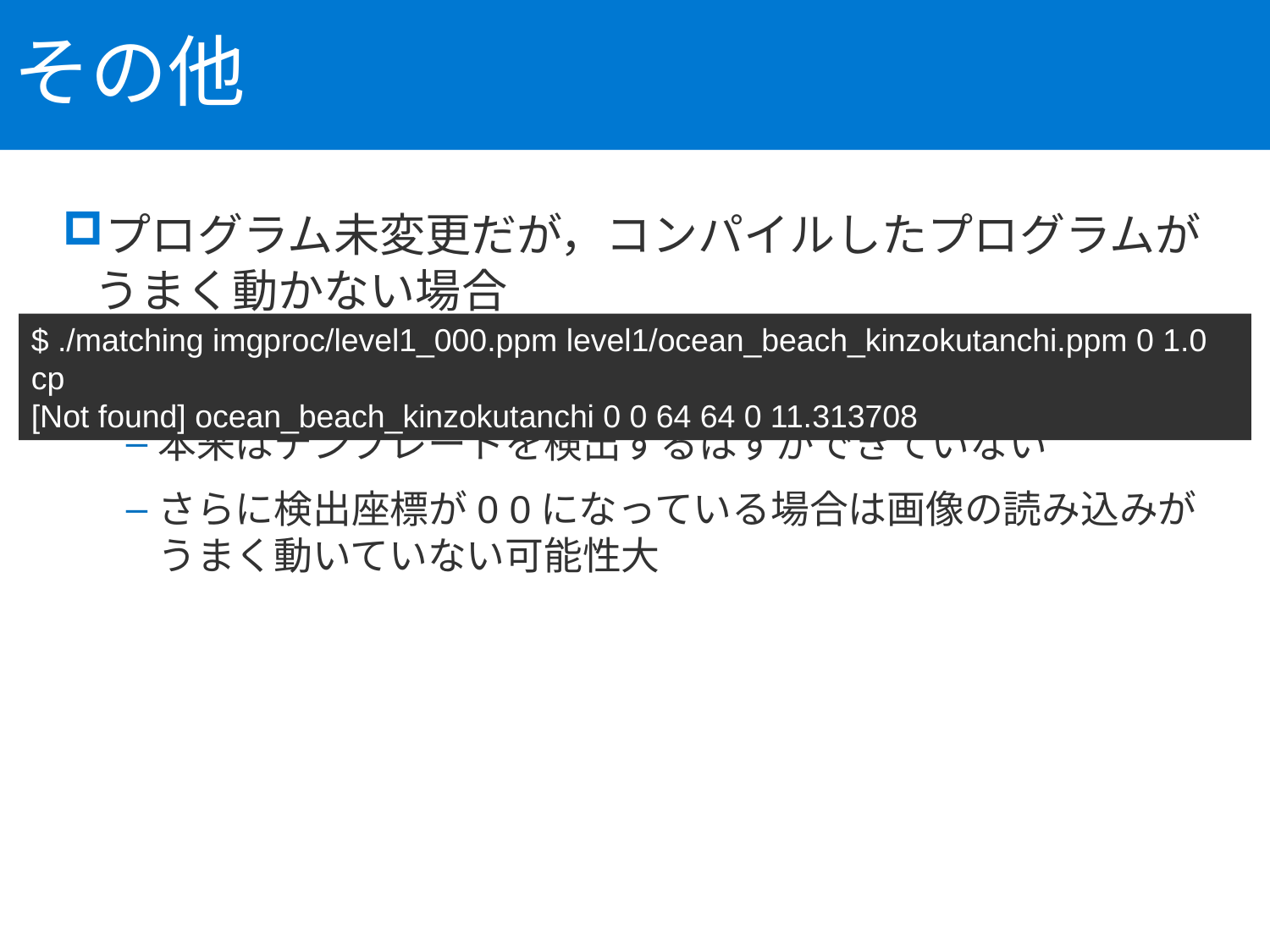

# その他
12
プログラム未変更だが，コンパイルしたプログラムがうまく動かない場合

本来はテンプレートを検出するはずができていない
さらに検出座標が0 0になっている場合は画像の読み込みがうまく動いていない可能性大
$ ./matching imgproc/level1_000.ppm level1/ocean_beach_kinzokutanchi.ppm 0 1.0 cp
[Not found] ocean_beach_kinzokutanchi 0 0 64 64 0 11.313708